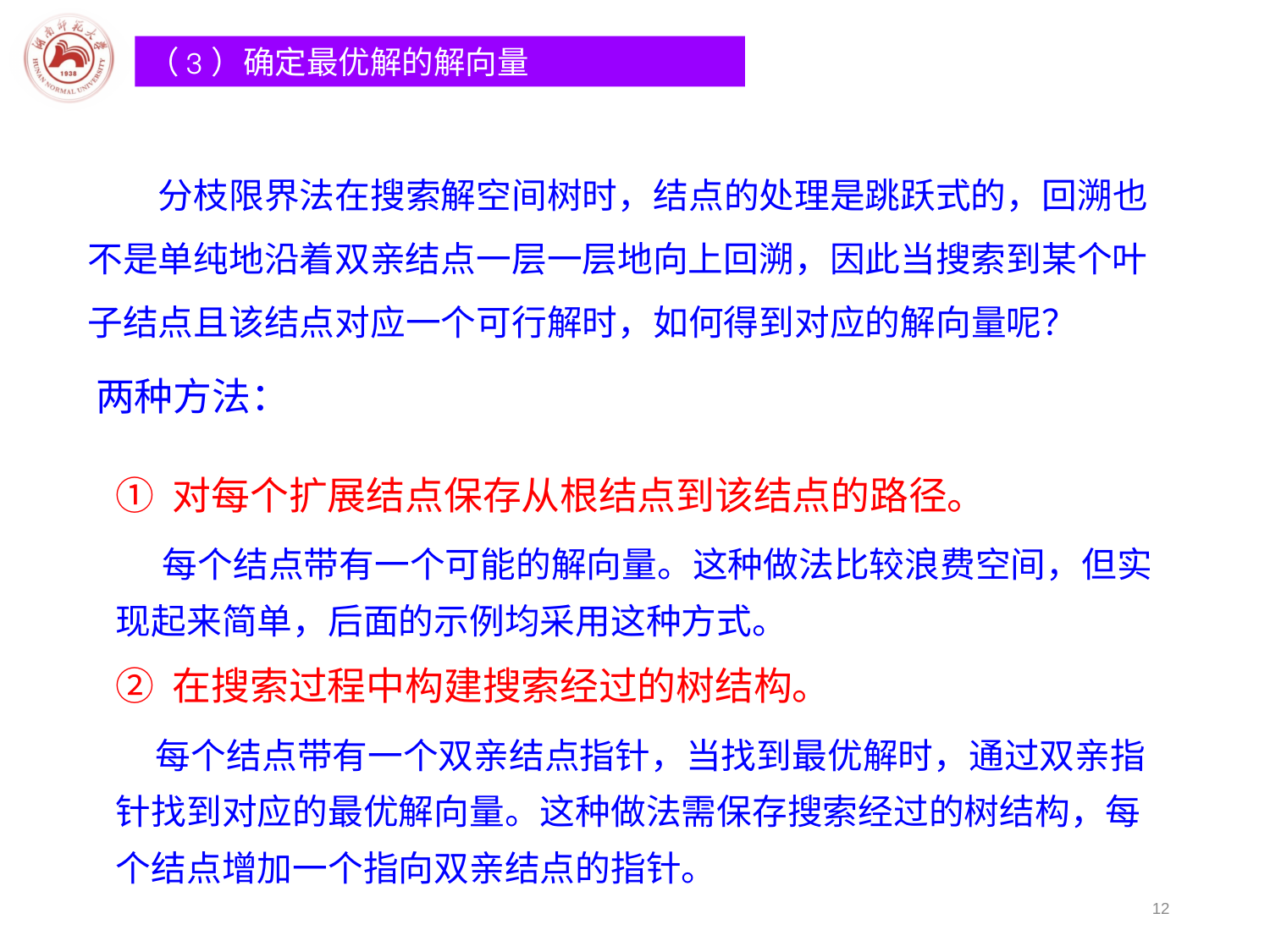

（3）确定最优解的解向量
　　分枝限界法在搜索解空间树时，结点的处理是跳跃式的，回溯也不是单纯地沿着双亲结点一层一层地向上回溯，因此当搜索到某个叶子结点且该结点对应一个可行解时，如何得到对应的解向量呢？
两种方法：
① 对每个扩展结点保存从根结点到该结点的路径。
　 每个结点带有一个可能的解向量。这种做法比较浪费空间，但实现起来简单，后面的示例均采用这种方式。
② 在搜索过程中构建搜索经过的树结构。
    每个结点带有一个双亲结点指针，当找到最优解时，通过双亲指针找到对应的最优解向量。这种做法需保存搜索经过的树结构，每个结点增加一个指向双亲结点的指针。
12